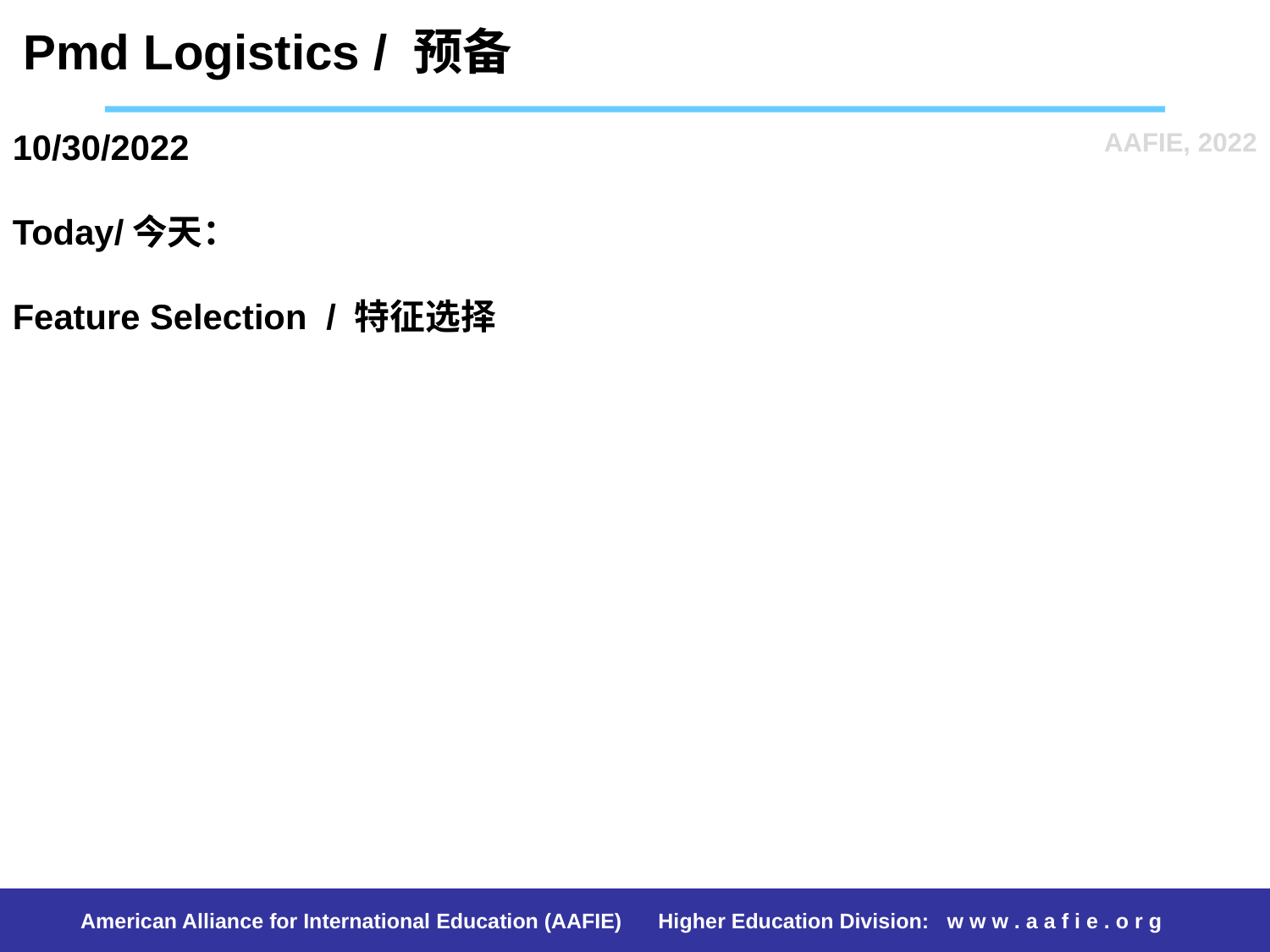

Pmd Logistics / 预备
AAFIE, 2022
# 10/30/2022 Today/今天： Feature Selection  / 特征选择